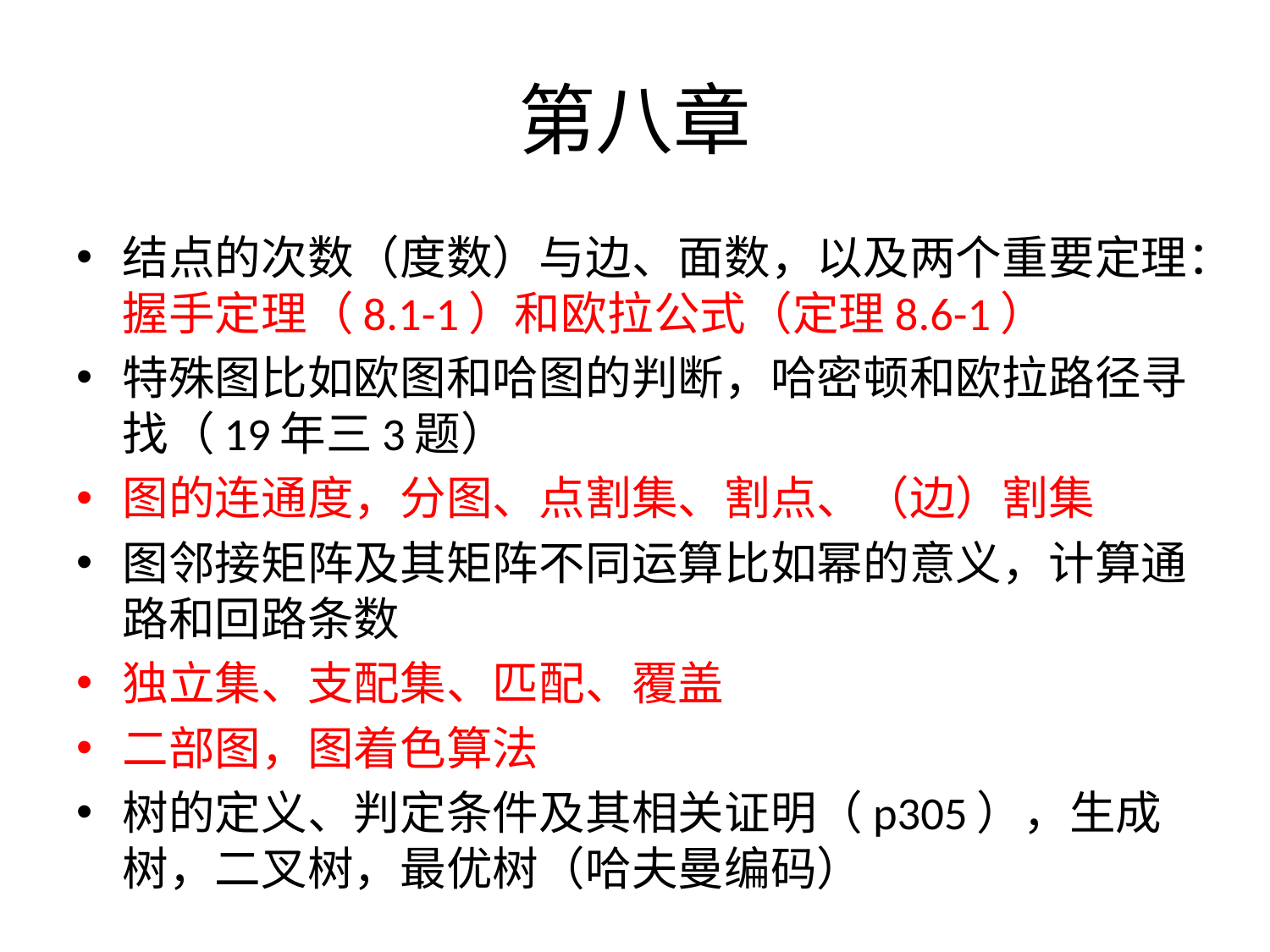

# 第八章
结点的次数（度数）与边、面数，以及两个重要定理：握手定理（8.1-1）和欧拉公式（定理8.6-1）
特殊图比如欧图和哈图的判断，哈密顿和欧拉路径寻找（19年三3题）
图的连通度，分图、点割集、割点、（边）割集
图邻接矩阵及其矩阵不同运算比如幂的意义，计算通路和回路条数
独立集、支配集、匹配、覆盖
二部图，图着色算法
树的定义、判定条件及其相关证明（p305），生成树，二叉树，最优树（哈夫曼编码）